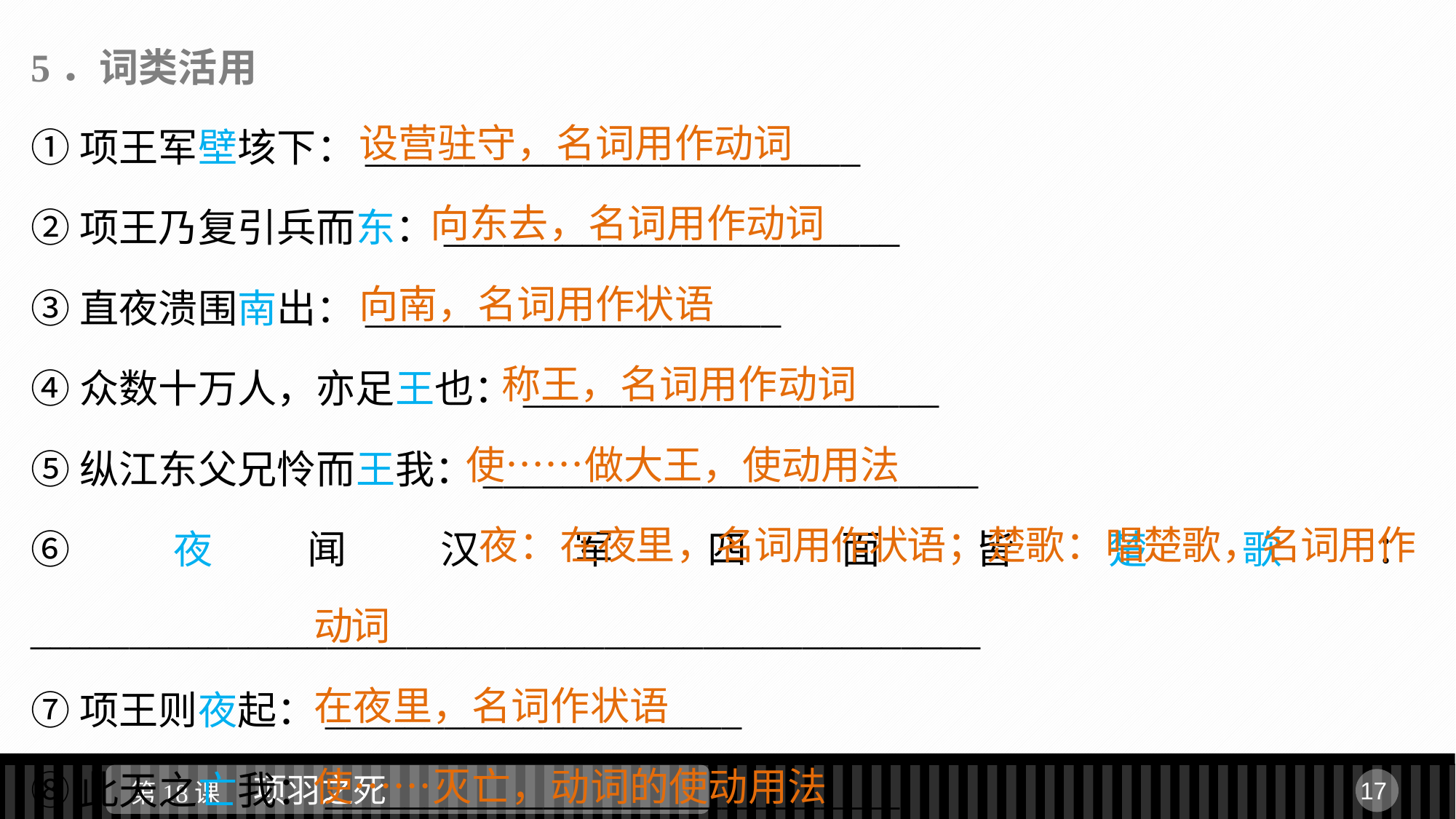

5．词类活用
①项王军壁垓下：_________________________
②项王乃复引兵而东：_______________________
③直夜溃围南出：_____________________
④众数十万人，亦足王也：_____________________
⑤纵江东父兄怜而王我：_________________________
⑥夜闻汉军四面皆楚歌：________________________________________________
⑦项王则夜起：_____________________
⑧此天之亡我：_____________________________
    设营驻守，名词用作动词
            向东去，名词用作动词
    向南，名词用作状语
                    称王，名词用作动词
                使……做大王，使动用法
                   夜：在夜里，名词用作状语；楚歌：唱楚歌，名词用作动词
在夜里，名词作状语
使……灭亡，动词的使动用法